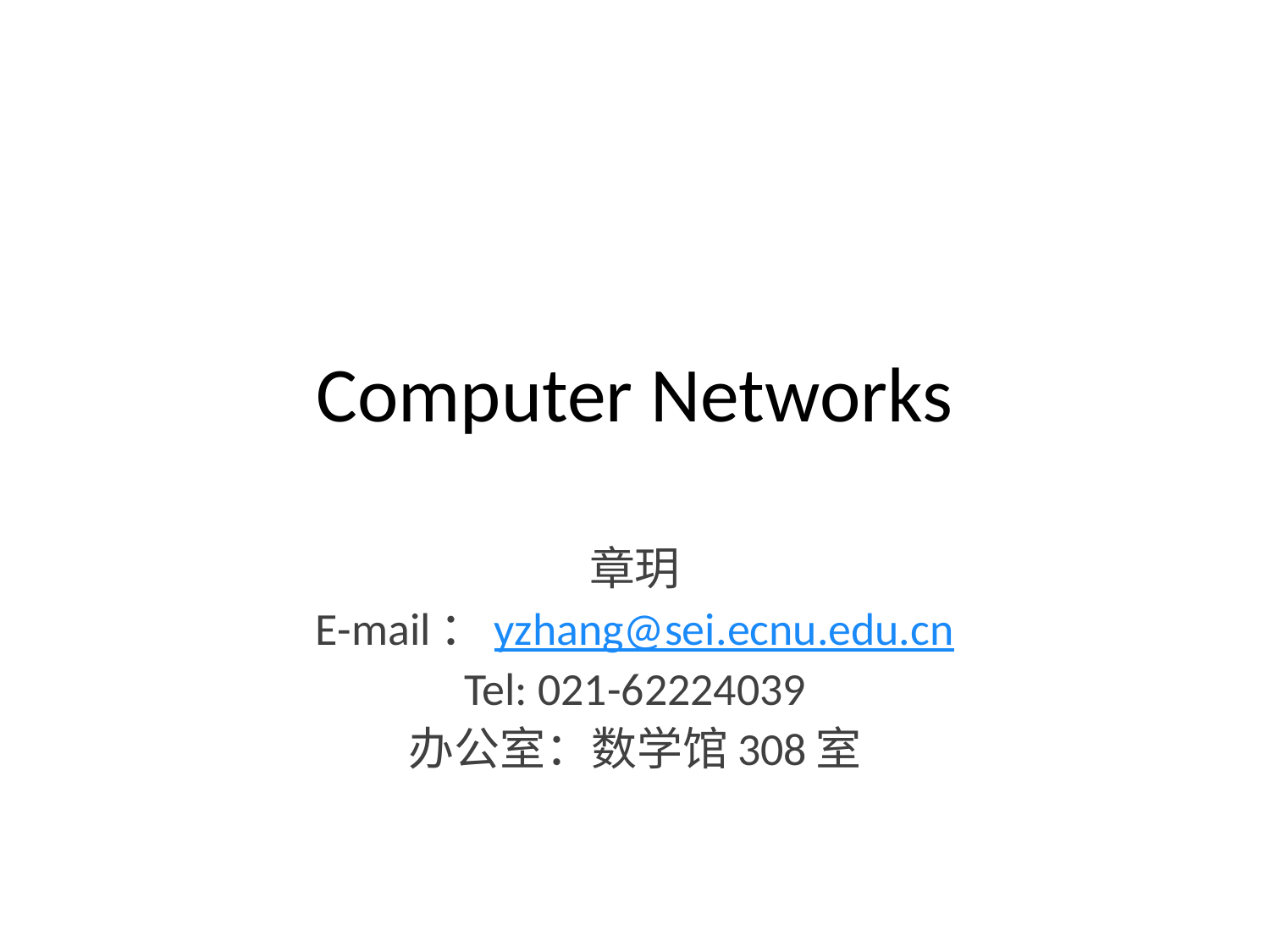

# Computer Networks
章玥
E-mail：yzhang@sei.ecnu.edu.cn
Tel: 021-62224039
办公室：数学馆308室